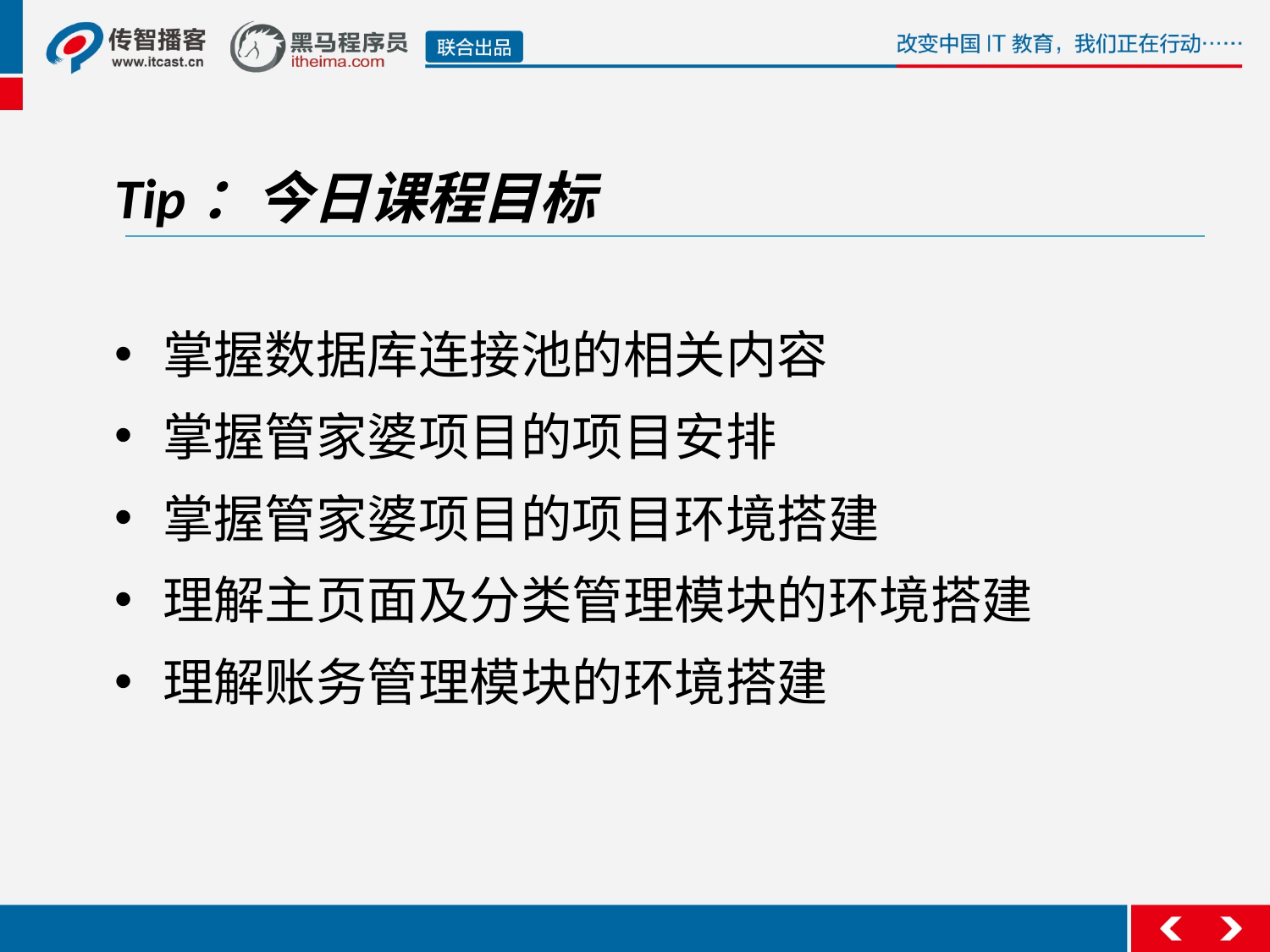

Tip：今日课程目标
掌握数据库连接池的相关内容
掌握管家婆项目的项目安排
掌握管家婆项目的项目环境搭建
理解主页面及分类管理模块的环境搭建
理解账务管理模块的环境搭建